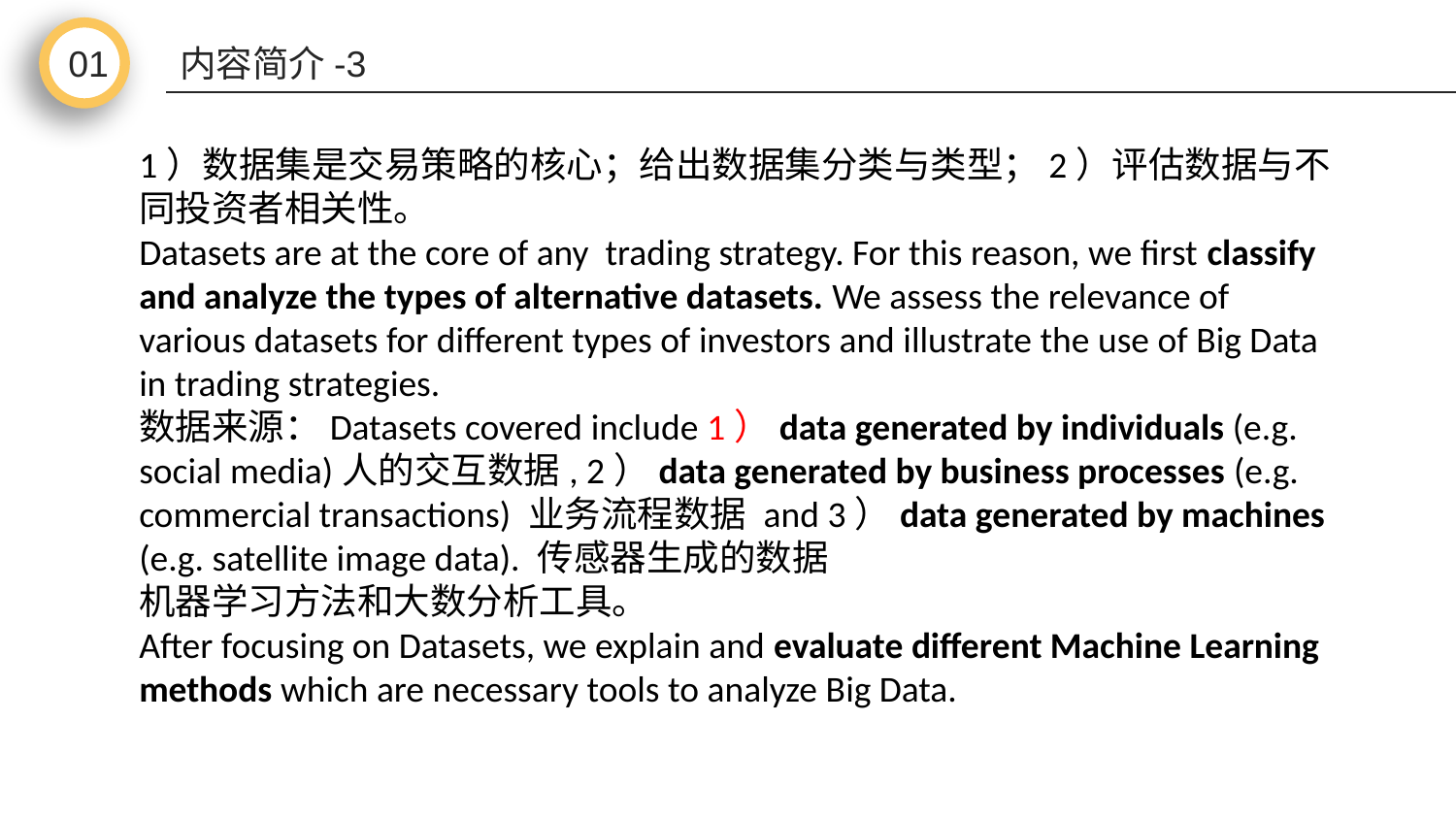

01
内容简介-3
1）数据集是交易策略的核心；给出数据集分类与类型；2）评估数据与不同投资者相关性。
Datasets are at the core of any  trading strategy. For this reason, we first classify and analyze the types of alternative datasets. We assess the relevance of various datasets for different types of investors and illustrate the use of Big Data in trading strategies.
数据来源：Datasets covered include 1）data generated by individuals (e.g. social media)人的交互数据, 2）data generated by business processes (e.g. commercial transactions) 业务流程数据 and 3）data generated by machines (e.g. satellite image data). 传感器生成的数据
机器学习方法和大数分析工具。
After focusing on Datasets, we explain and evaluate different Machine Learning methods which are necessary tools to analyze Big Data.